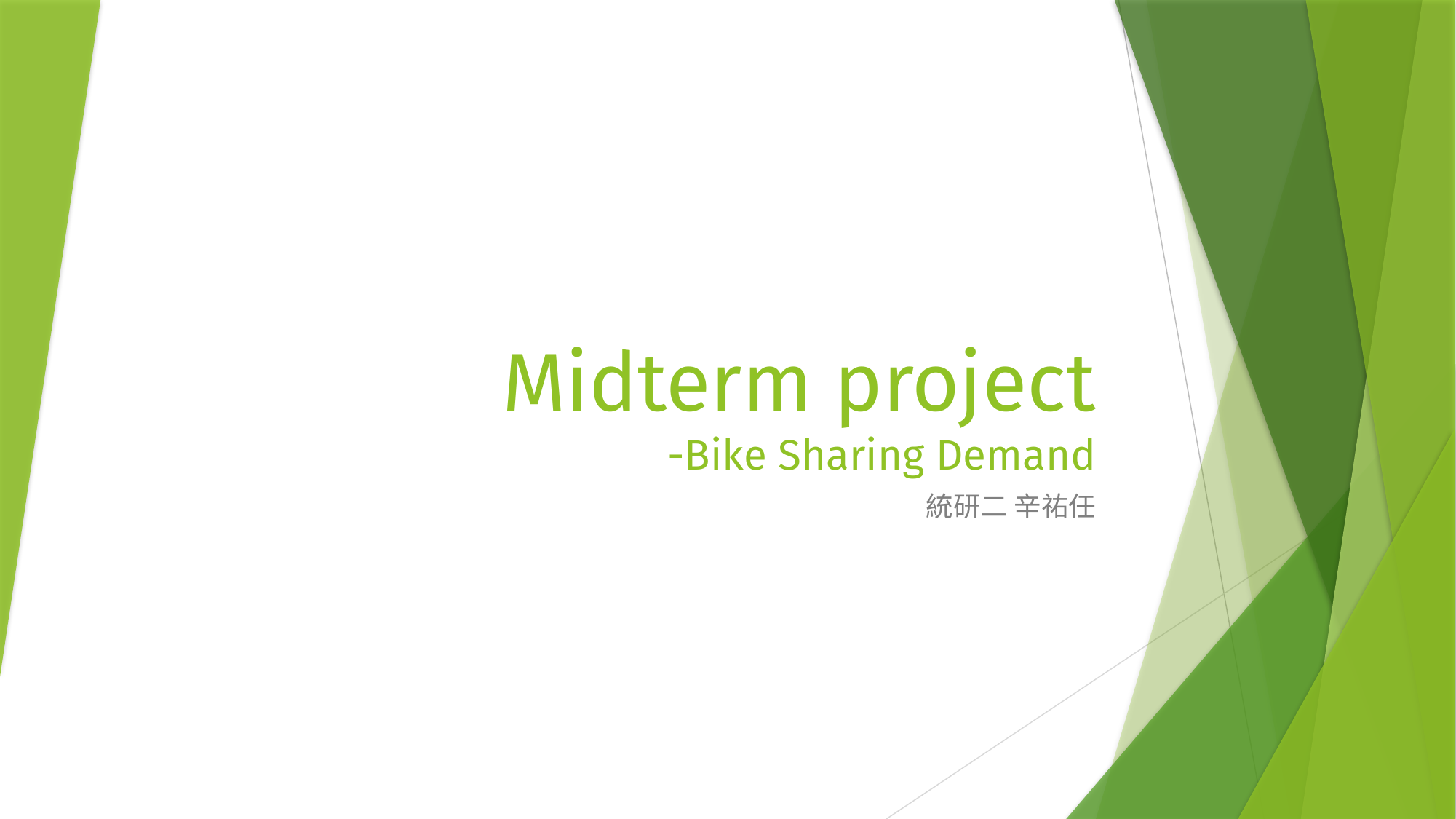

# Midterm project -Bike Sharing Demand
統研二 辛祐任